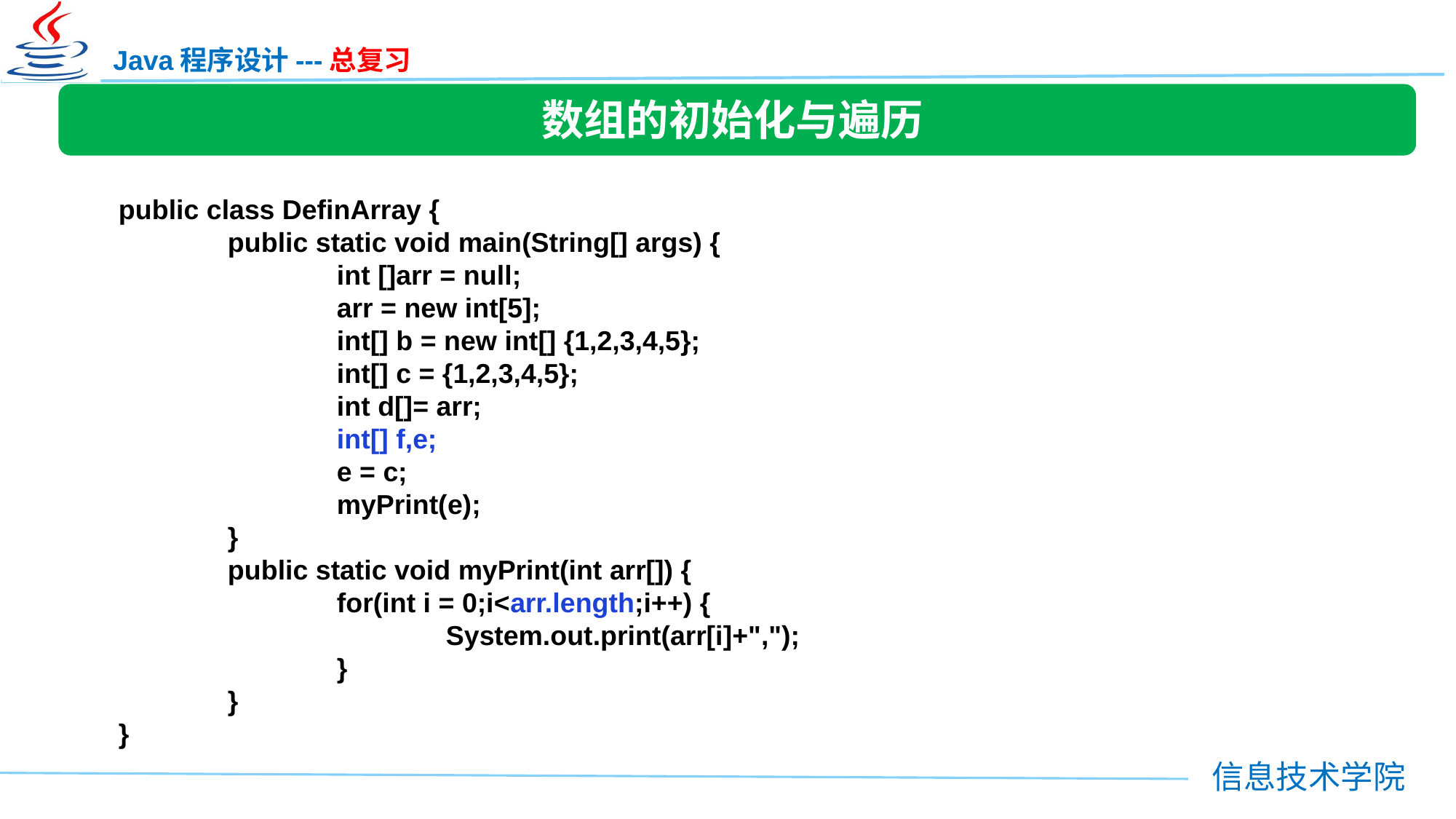

数组的初始化与遍历
public class DefinArray {
	public static void main(String[] args) {
		int []arr = null;
		arr = new int[5];
		int[] b = new int[] {1,2,3,4,5};
		int[] c = {1,2,3,4,5};
		int d[]= arr;
		int[] f,e;
		e = c;
		myPrint(e);
	}
	public static void myPrint(int arr[]) {
		for(int i = 0;i<arr.length;i++) {
			System.out.print(arr[i]+",");
		}
	}
}